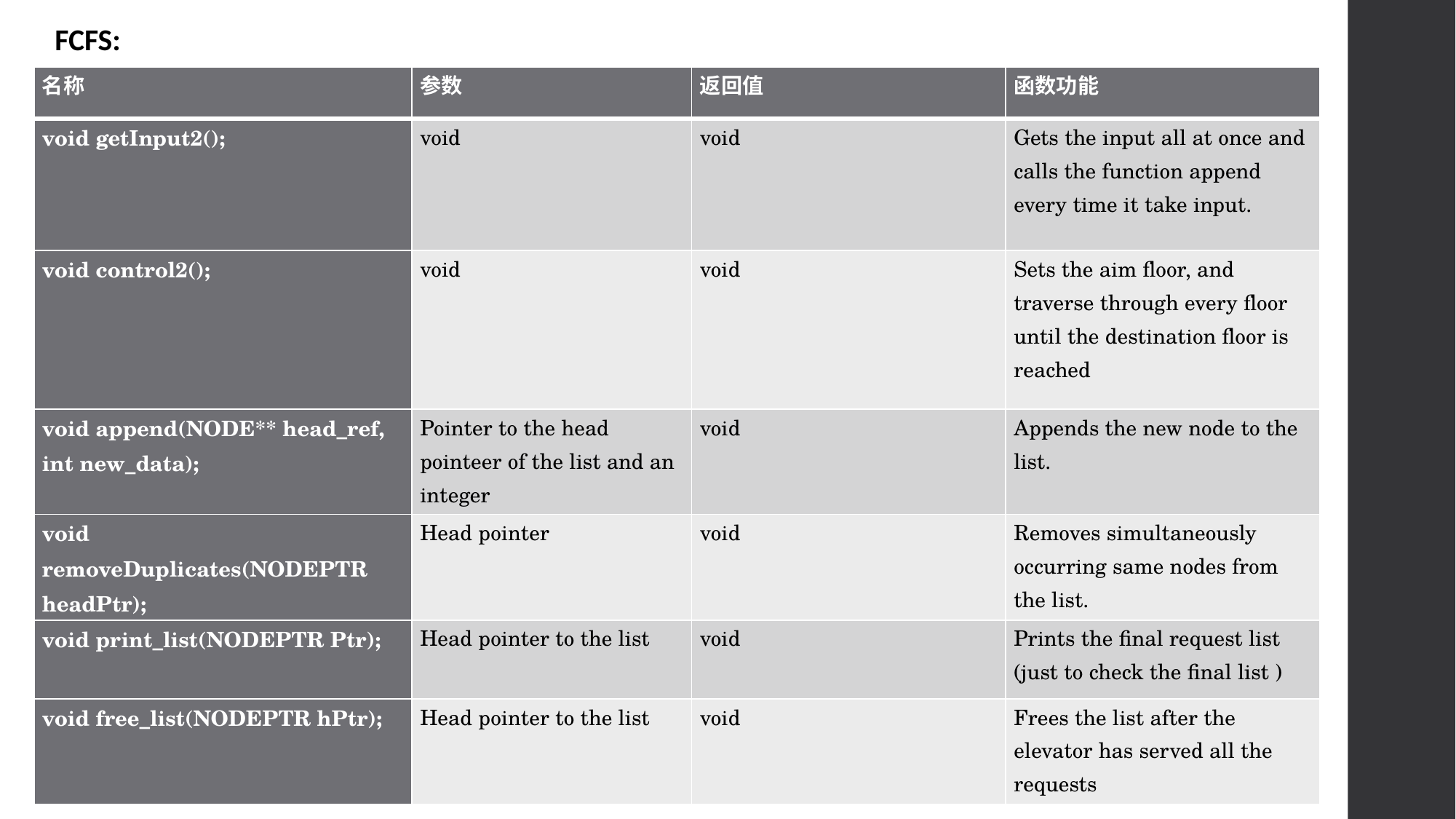

FCFS:

| 名称 | 参数 | 返回值 | 函数功能 |
| --- | --- | --- | --- |
| void getInput2(); | void | void | Gets the input all at once and calls the function append every time it take input. |
| void control2(); | void | void | Sets the aim floor, and traverse through every floor until the destination floor is reached |
| void append(NODE\*\* head\_ref, int new\_data); | Pointer to the head pointeer of the list and an integer | void | Appends the new node to the list. |
| void removeDuplicates(NODEPTR headPtr); | Head pointer | void | Removes simultaneously occurring same nodes from the list. |
| void print\_list(NODEPTR Ptr); | Head pointer to the list | void | Prints the final request list (just to check the final list ) |
| void free\_list(NODEPTR hPtr); | Head pointer to the list | void | Frees the list after the elevator has served all the requests |